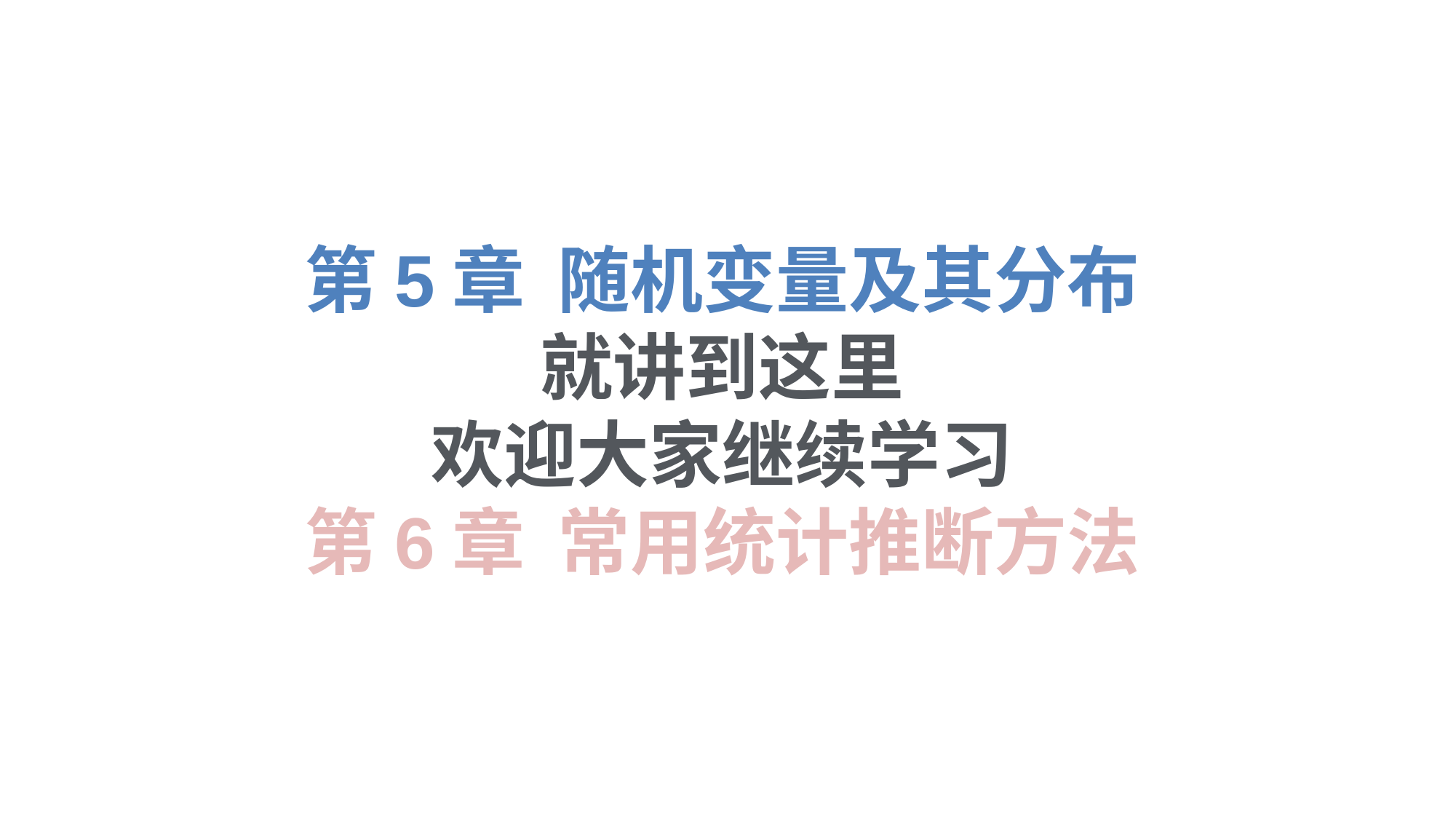

第5章  随机变量及其分布
就讲到这里
欢迎大家继续学习
第6章  常用统计推断方法